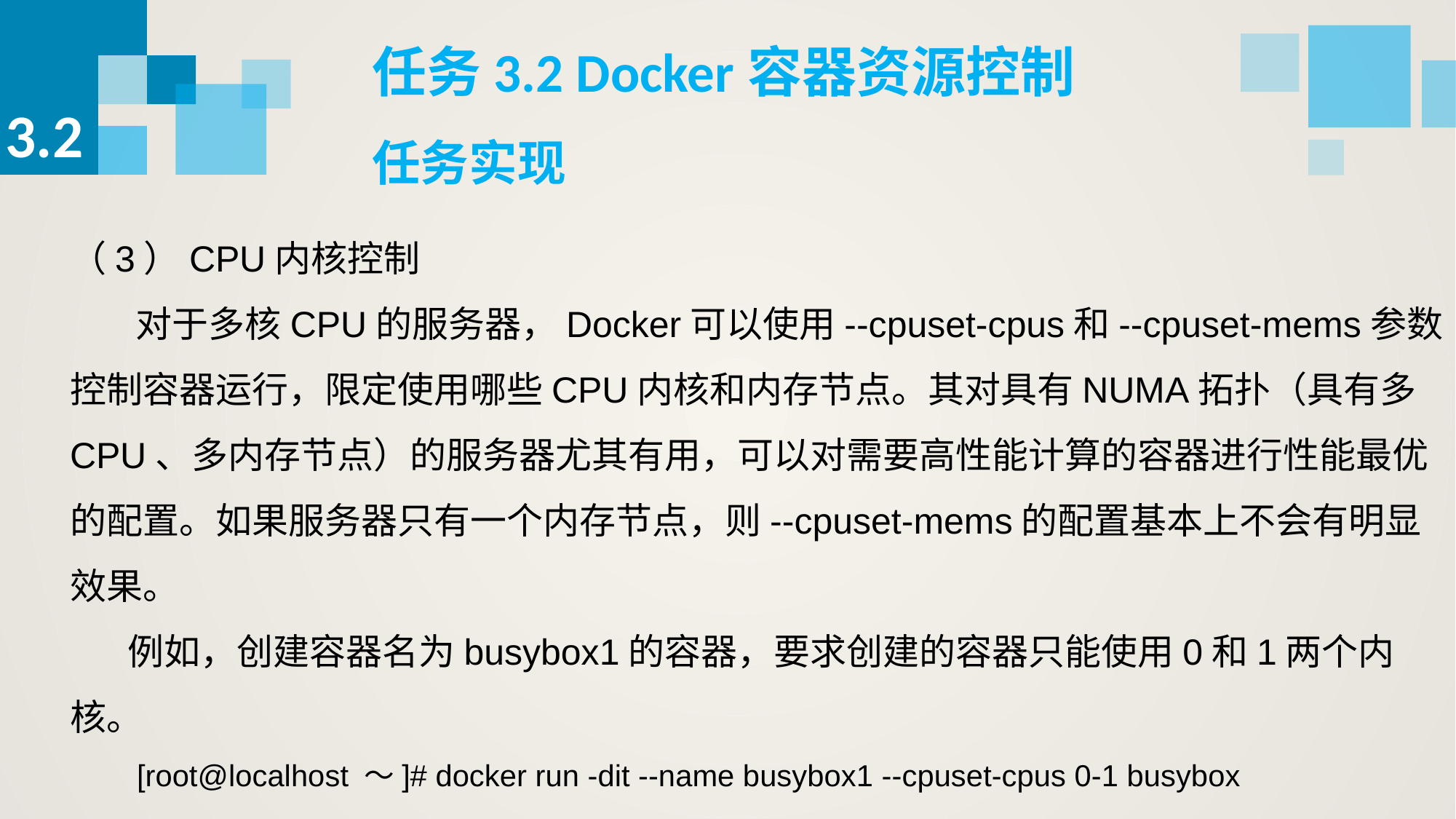

任务3.2 Docker容器资源控制
3.2
任务实现
（3）CPU内核控制
       对于多核CPU的服务器，Docker可以使用--cpuset-cpus和--cpuset-mems参数控制容器运行，限定使用哪些CPU内核和内存节点。其对具有NUMA拓扑（具有多CPU、多内存节点）的服务器尤其有用，可以对需要高性能计算的容器进行性能最优的配置。如果服务器只有一个内存节点，则--cpuset-mems的配置基本上不会有明显效果。
      例如，创建容器名为busybox1的容器，要求创建的容器只能使用0和1两个内核。
        [root@localhost ～]# docker run -dit --name busybox1 --cpuset-cpus 0-1 busybox